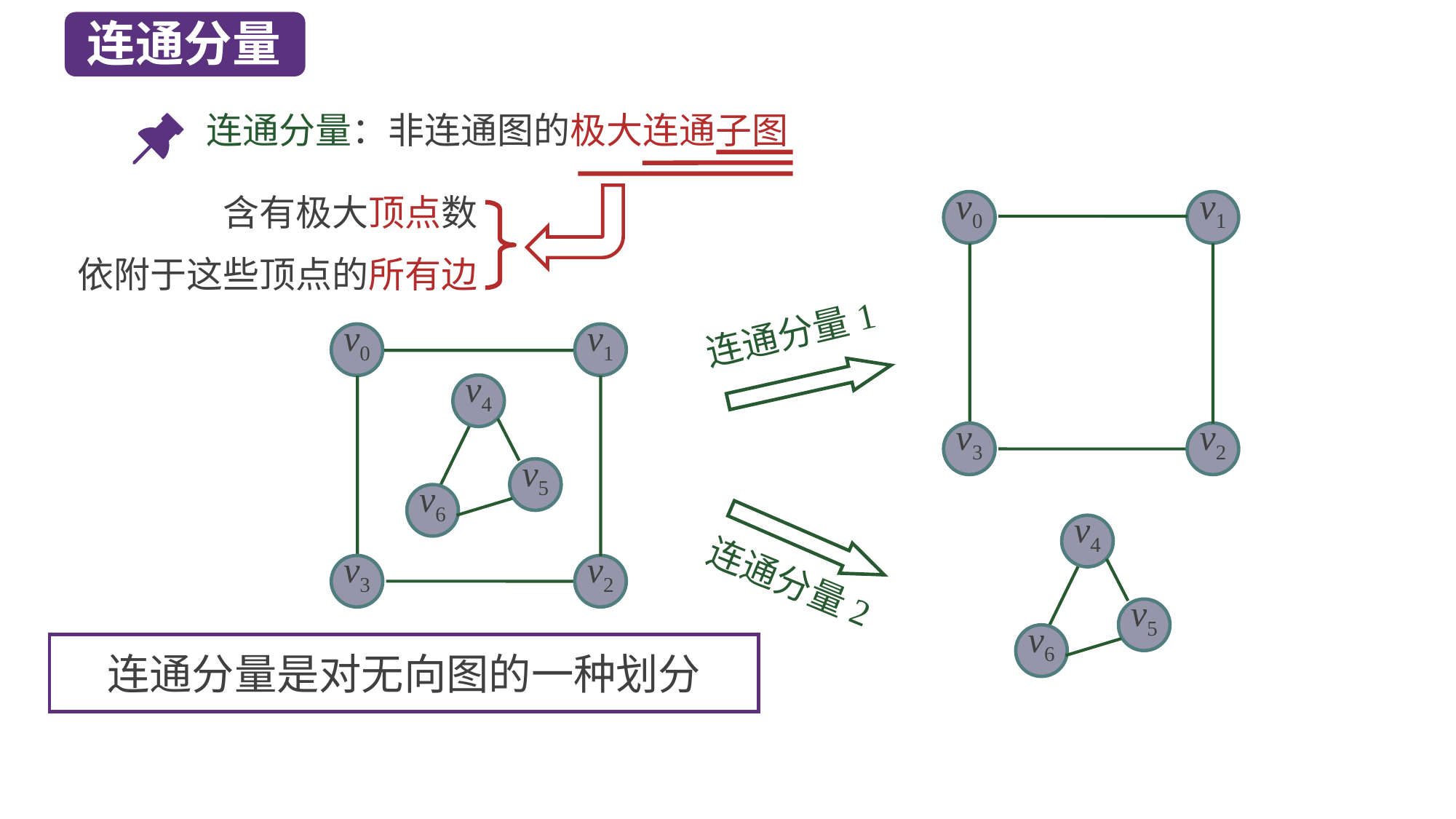

连通分量

连通分量：非连通图的极大连通子图

含有极大顶点数
依附于这些顶点的所有边

v0
v1

v3
v2

连通分量1

v0
v1

v4

v5
v6

v3
v2

v4

v5
v6

连通分量2
连通分量是对无向图的一种划分